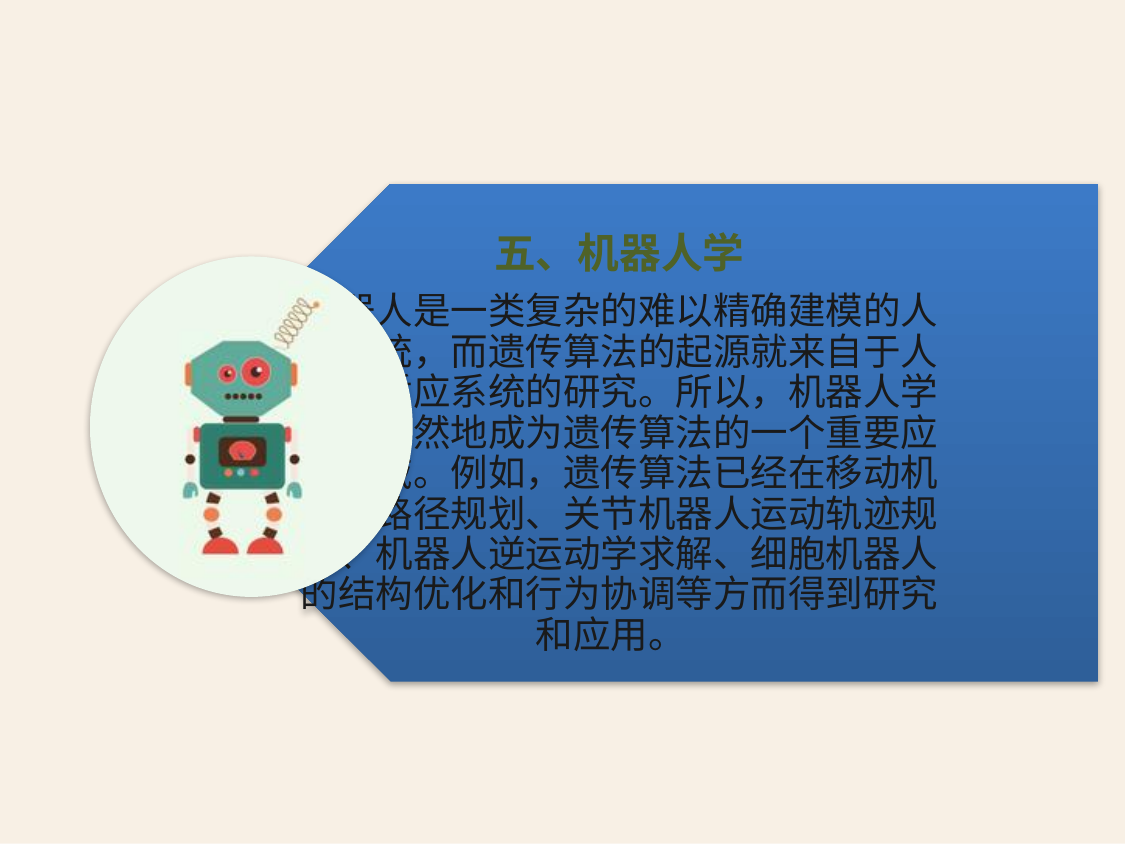

五、机器人学
机器人是一类复杂的难以精确建模的人工系统，而遗传算法的起源就来自于人工自适应系统的研究。所以，机器人学理所当然地成为遗传算法的一个重要应用领域。例如，遗传算法已经在移动机器人路径规划、关节机器人运动轨迹规划、机器人逆运动学求解、细胞机器人的结构优化和行为协调等方而得到研究和应用。